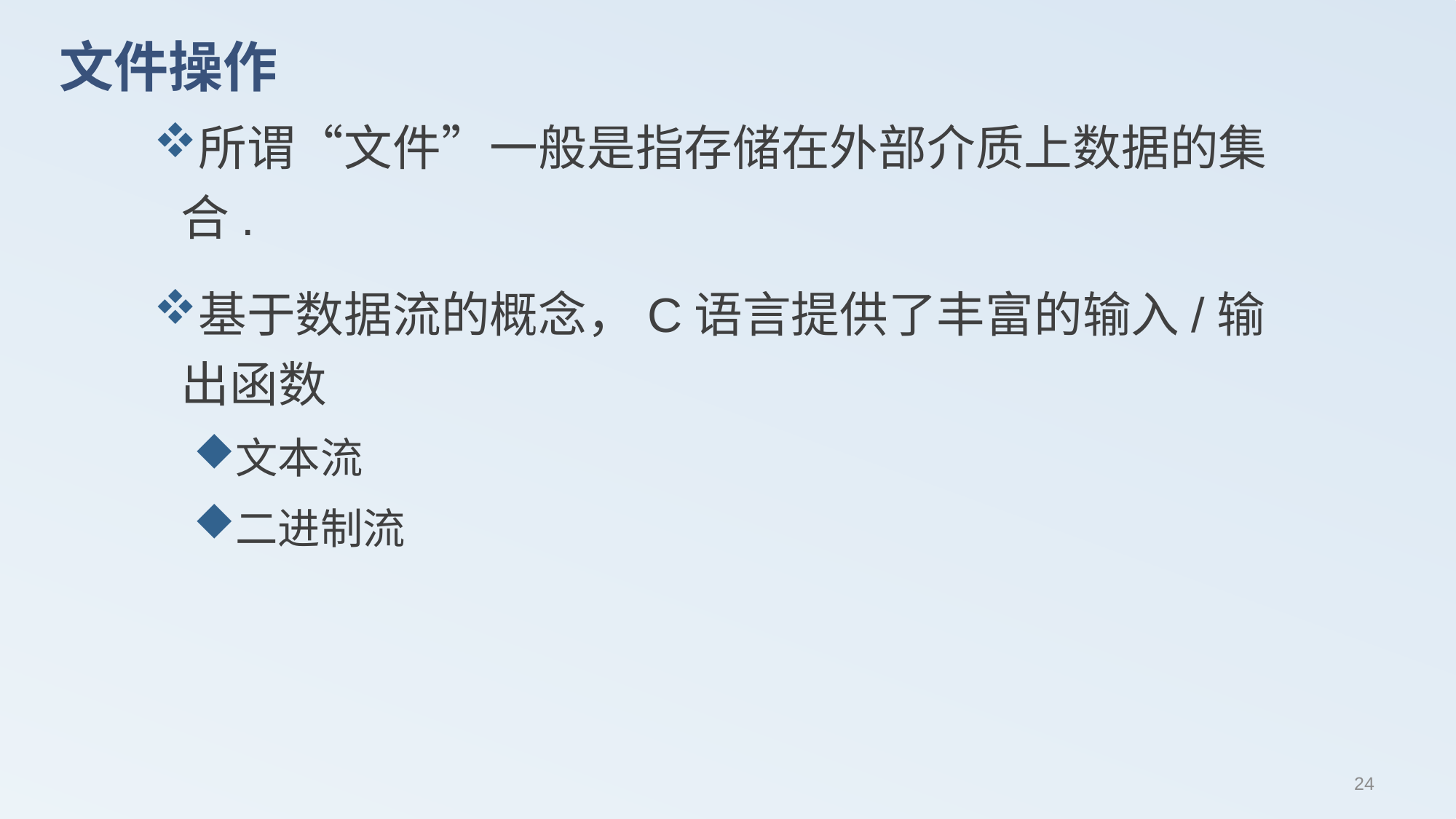

# 文件操作
所谓“文件”一般是指存储在外部介质上数据的集合.
基于数据流的概念，C语言提供了丰富的输入/输出函数
文本流
二进制流